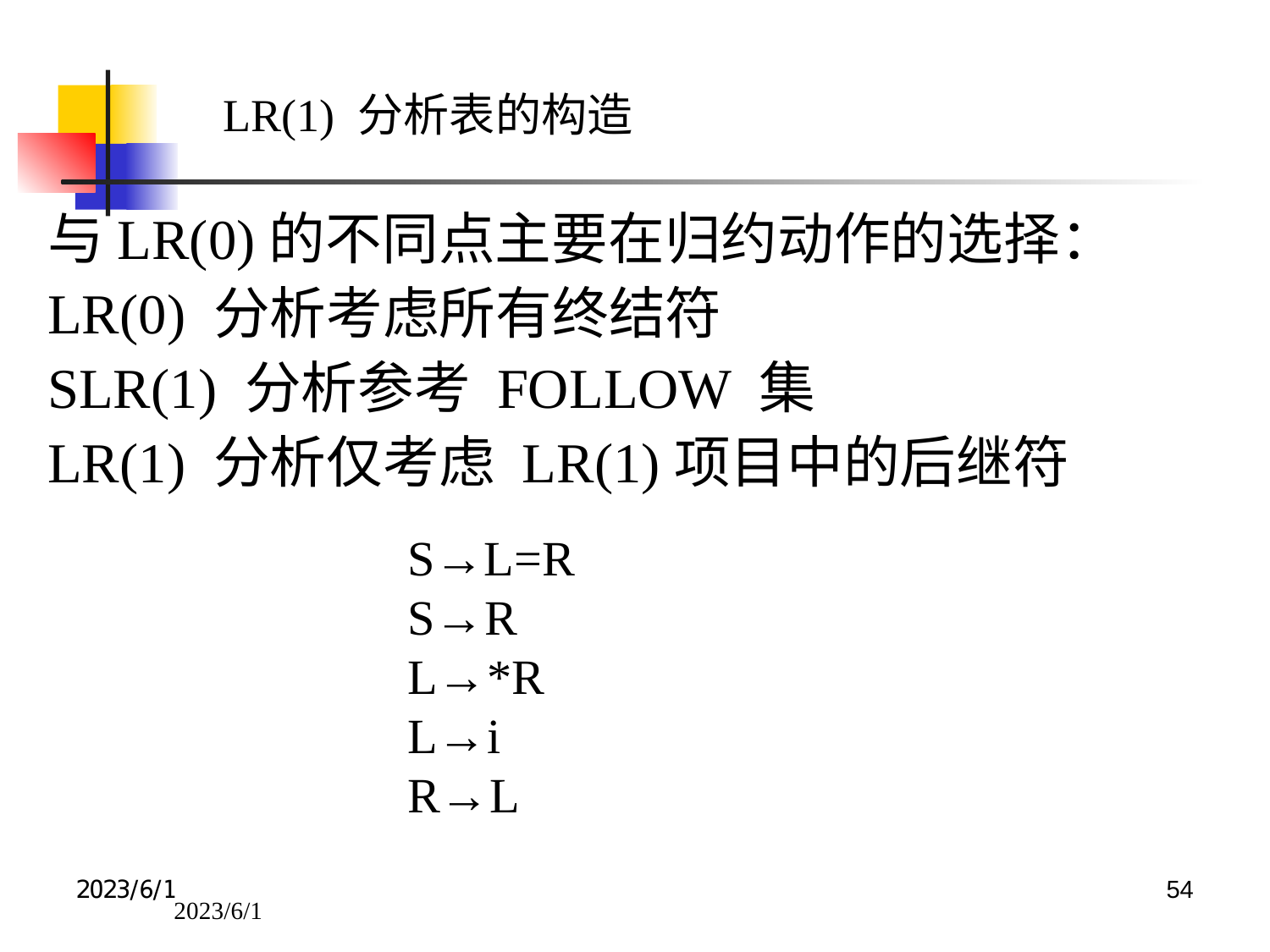

LR(1) 分析表的构造
与LR(0)的不同点主要在归约动作的选择：
LR(0) 分析考虑所有终结符
SLR(1) 分析参考 FOLLOW 集
LR(1) 分析仅考虑 LR(1)项目中的后继符
S→L=R
S→R
L→*R
L→i
R→L
2023/6/1
2023/6/1
54